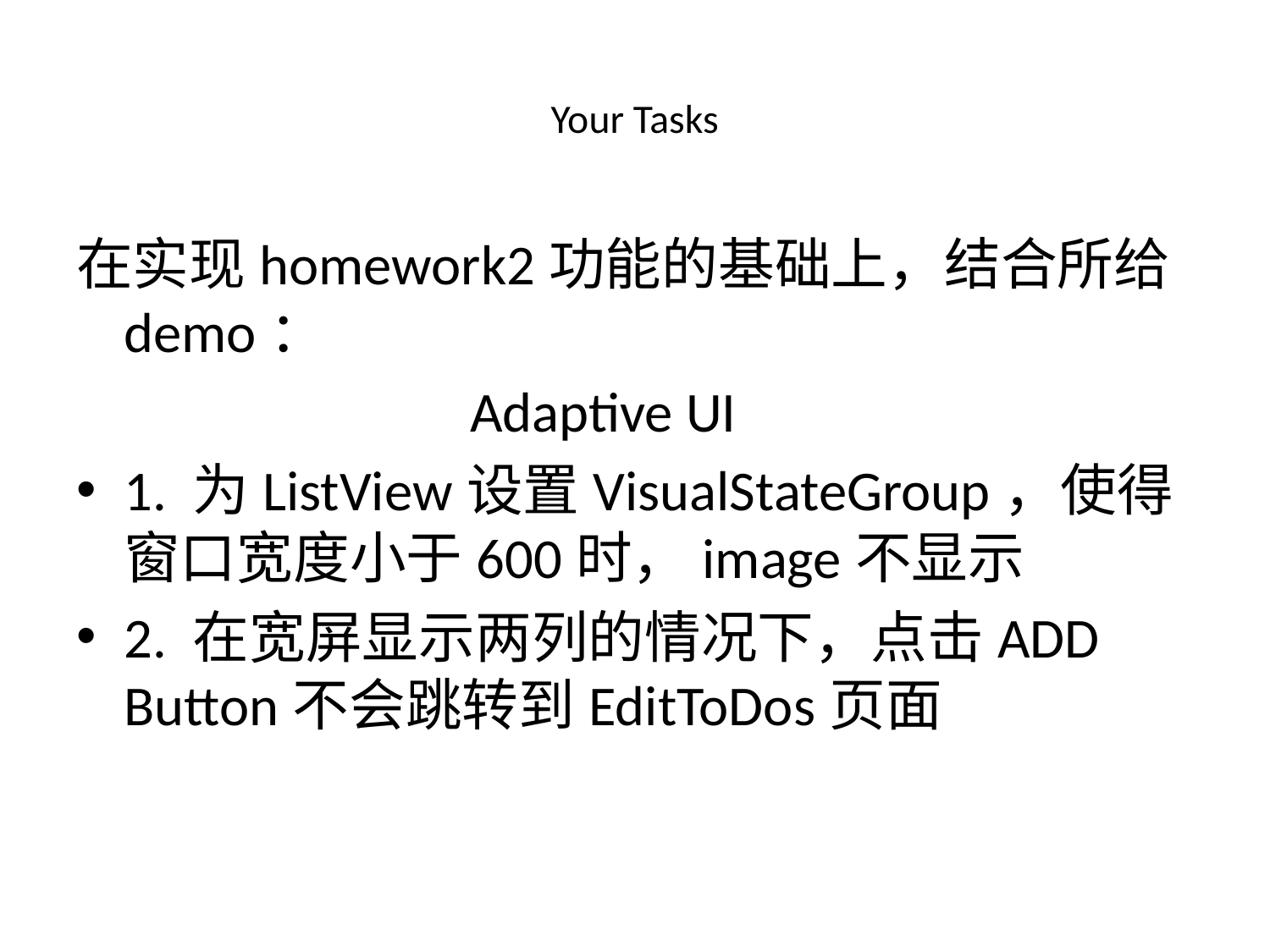

# Your Tasks
在实现homework2功能的基础上，结合所给demo：
                               Adaptive UI
1. 为ListView设置VisualStateGroup，使得窗口宽度小于600时，image不显示
2. 在宽屏显示两列的情况下，点击ADD Button不会跳转到EditToDos页面